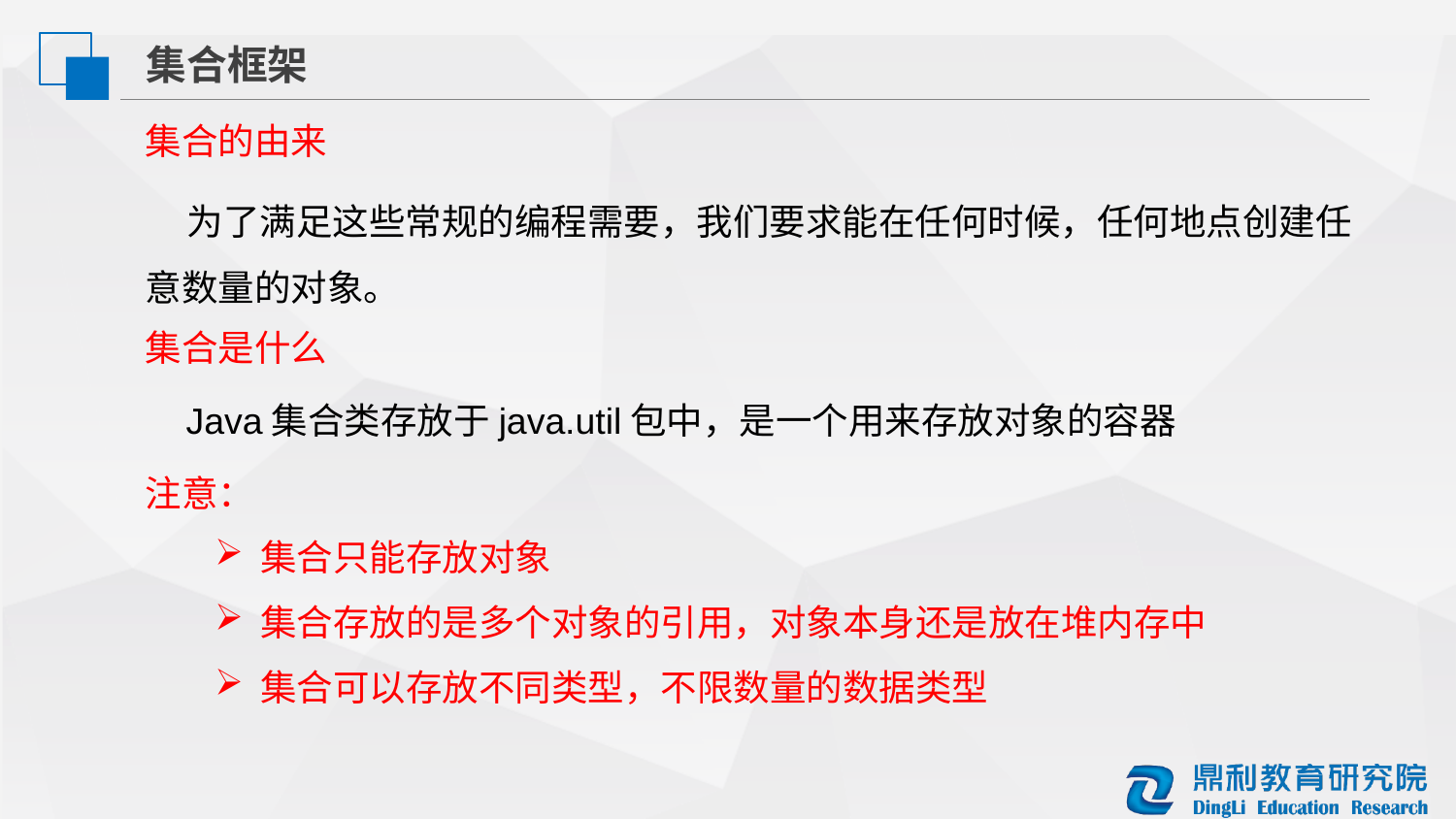

集合框架
集合的由来
    为了满足这些常规的编程需要，我们要求能在任何时候，任何地点创建任意数量的对象。
集合是什么
    Java集合类存放于java.util包中，是一个用来存放对象的容器
注意：
集合只能存放对象
集合存放的是多个对象的引用，对象本身还是放在堆内存中
集合可以存放不同类型，不限数量的数据类型